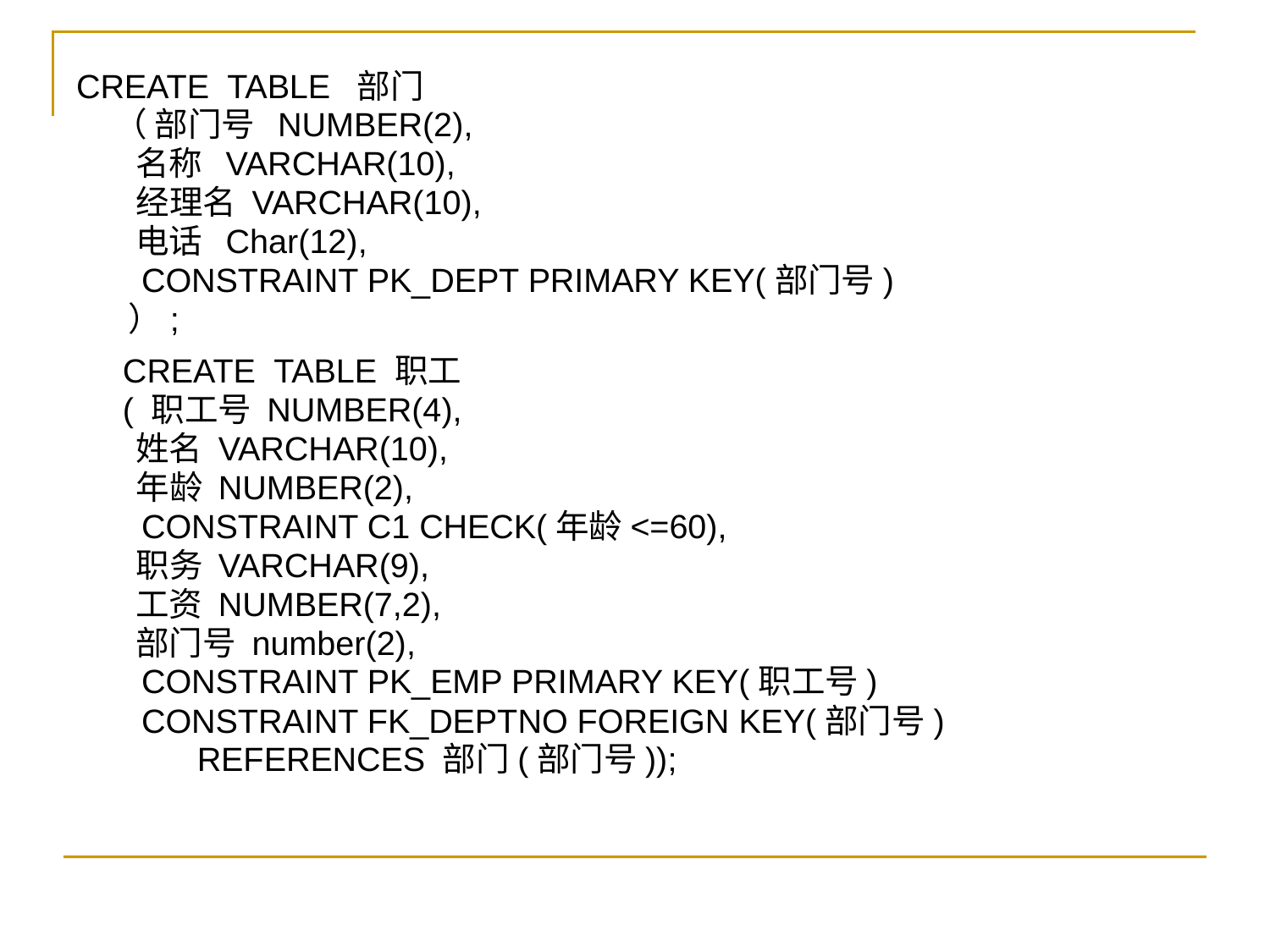

CREATE  TABLE  部门
    （ 部门号  NUMBER(2),
       名称  VARCHAR(10),
       经理名 VARCHAR(10),
       电话  Char(12),
       CONSTRAINT PK_DEPT PRIMARY KEY(部门号)
      ）;
     CREATE  TABLE 职工
     ( 职工号 NUMBER(4),
       姓名 VARCHAR(10),
       年龄 NUMBER(2),
       CONSTRAINT C1 CHECK(年龄<=60),
       职务 VARCHAR(9),
       工资 NUMBER(7,2),
       部门号 number(2),
       CONSTRAINT PK_EMP PRIMARY KEY(职工号)
       CONSTRAINT FK_DEPTNO FOREIGN KEY(部门号)
             REFERENCES 部门(部门号));